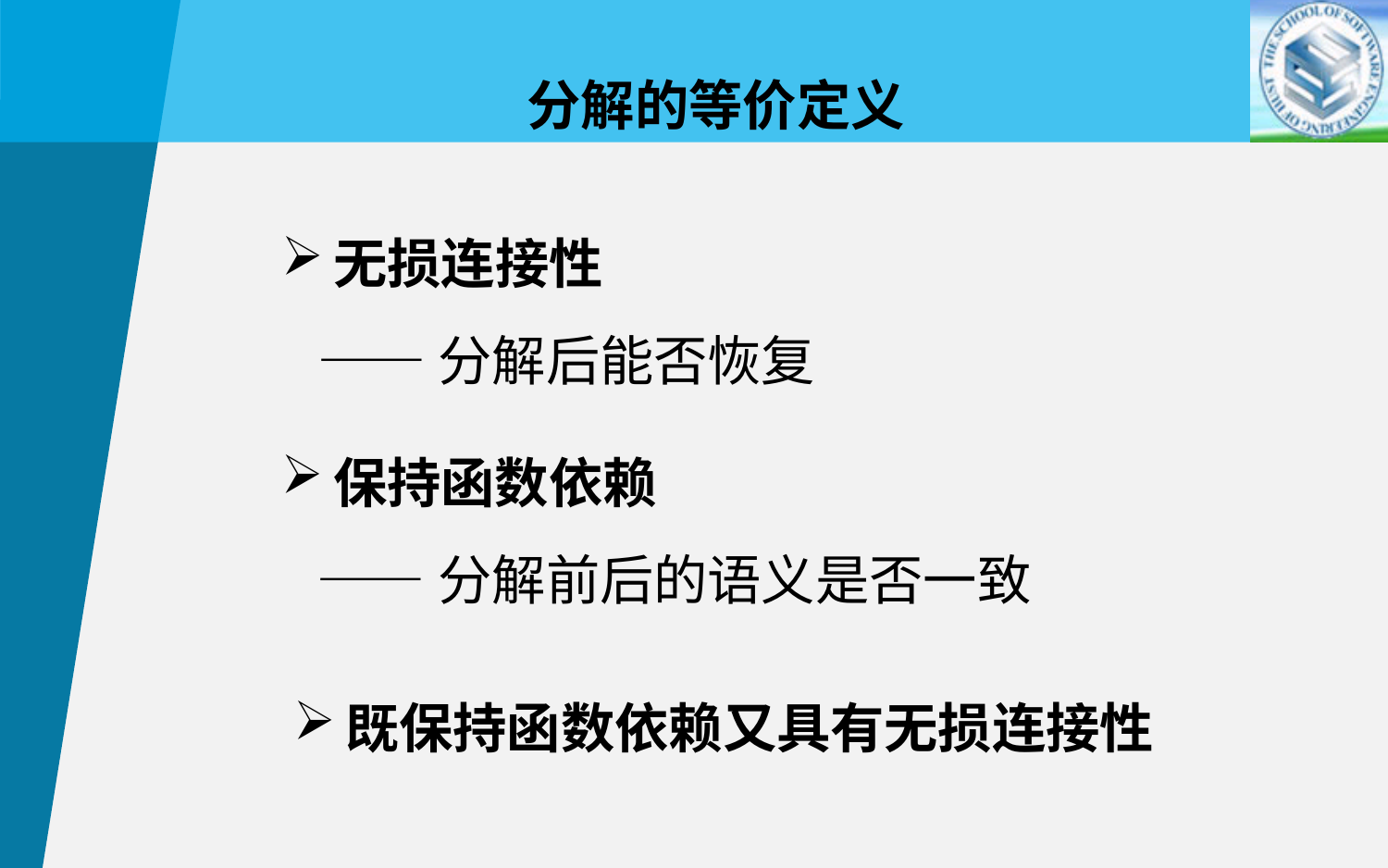

分解的等价定义
无损连接性
   ——分解后能否恢复
保持函数依赖
   ——分解前后的语义是否一致
既保持函数依赖又具有无损连接性